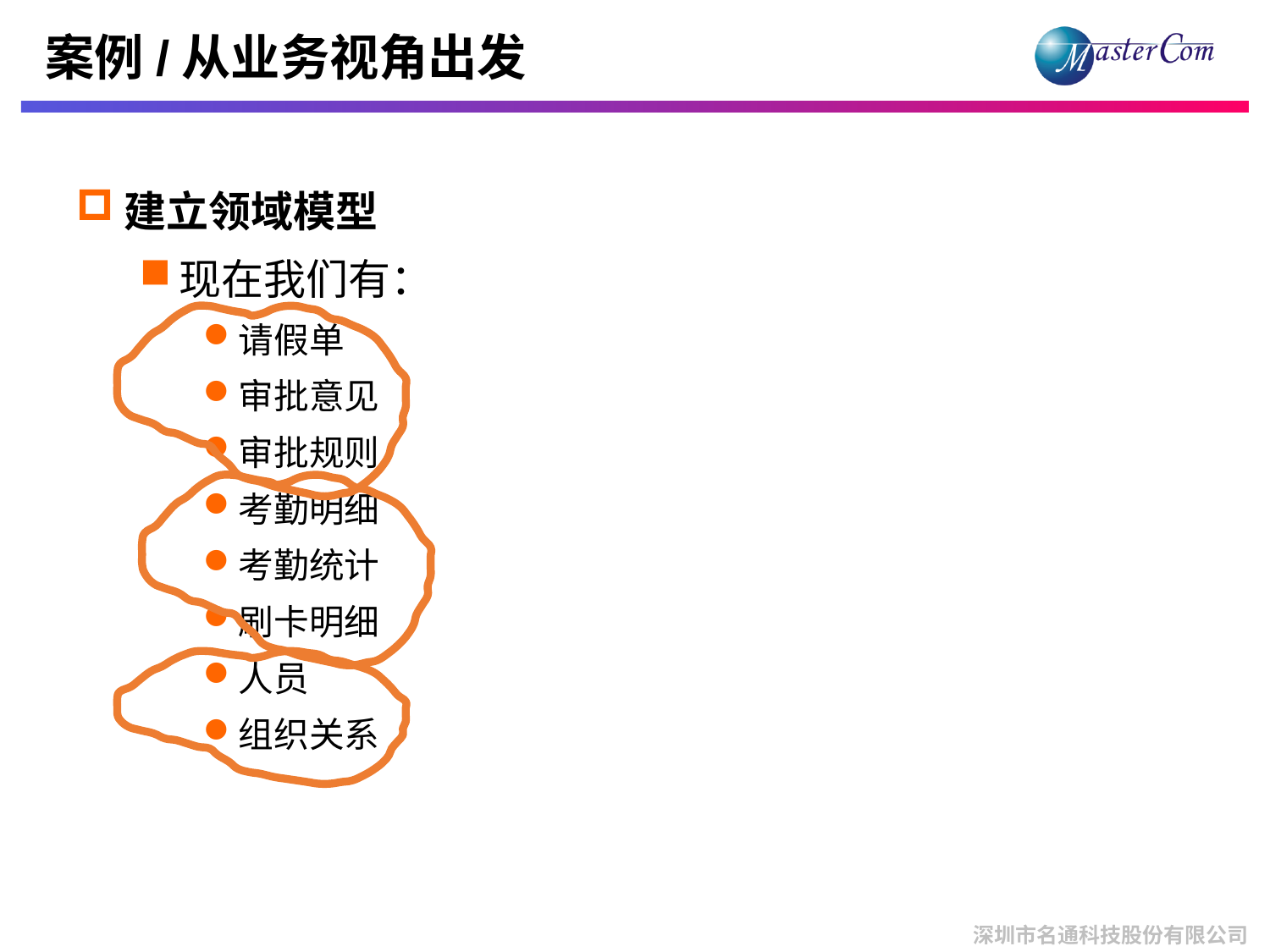

# 案例/从业务视角出发
建立领域模型
现在我们有：
请假单
审批意见
审批规则
考勤明细
考勤统计
刷卡明细
人员
组织关系